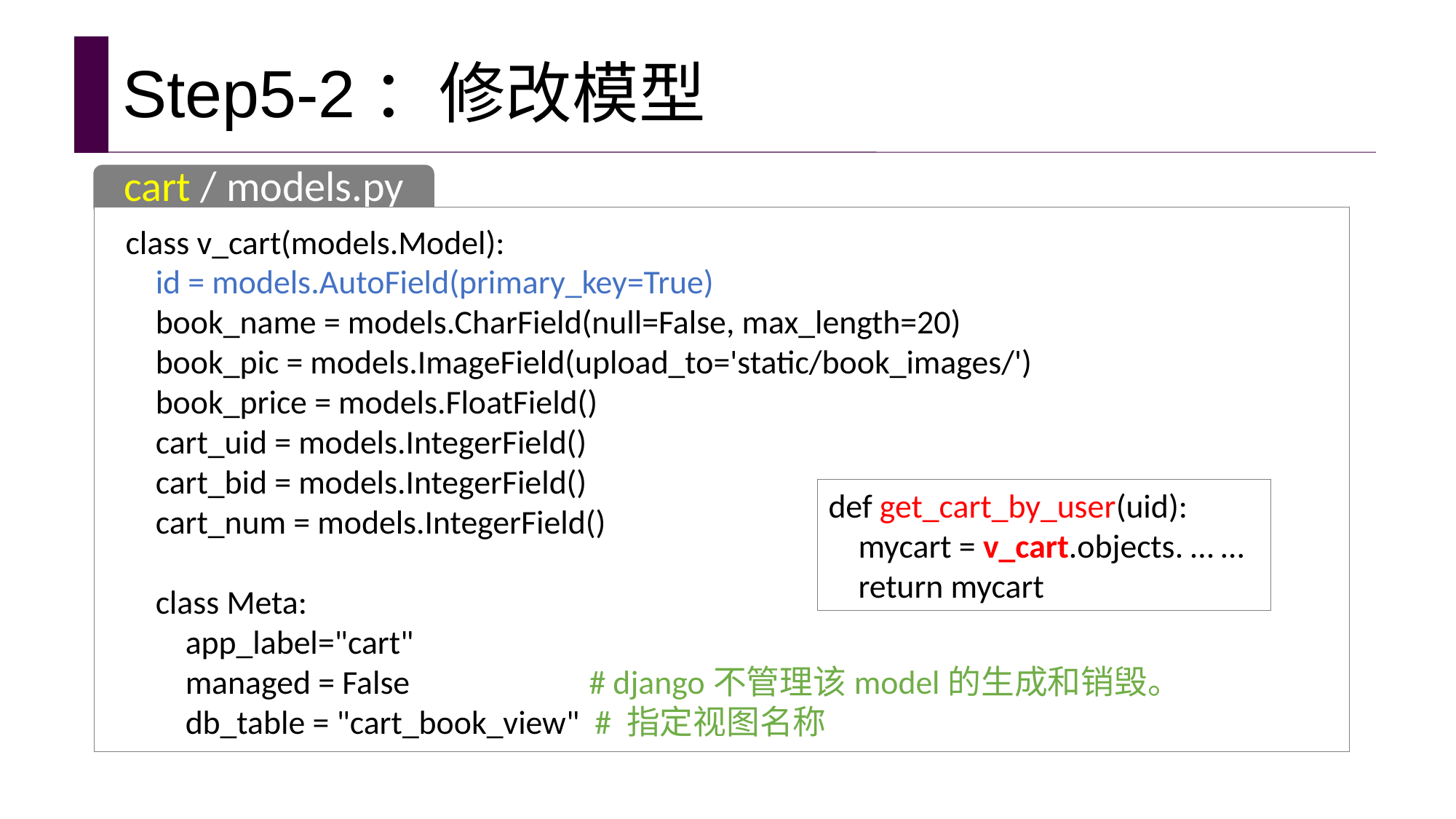

# Step5-2：修改模型
cart / models.py

class v_cart(models.Model):
    id = models.AutoField(primary_key=True)
    book_name = models.CharField(null=False, max_length=20)
    book_pic = models.ImageField(upload_to='static/book_images/')
    book_price = models.FloatField()
    cart_uid = models.IntegerField()
    cart_bid = models.IntegerField()
    cart_num = models.IntegerField()

    class Meta:
        app_label="cart"
        managed = False                        # django不管理该model的生成和销毁。
        db_table = "cart_book_view"  # 指定视图名称
def get_cart_by_user(uid):
    mycart = v_cart.objects. … …
    return mycart